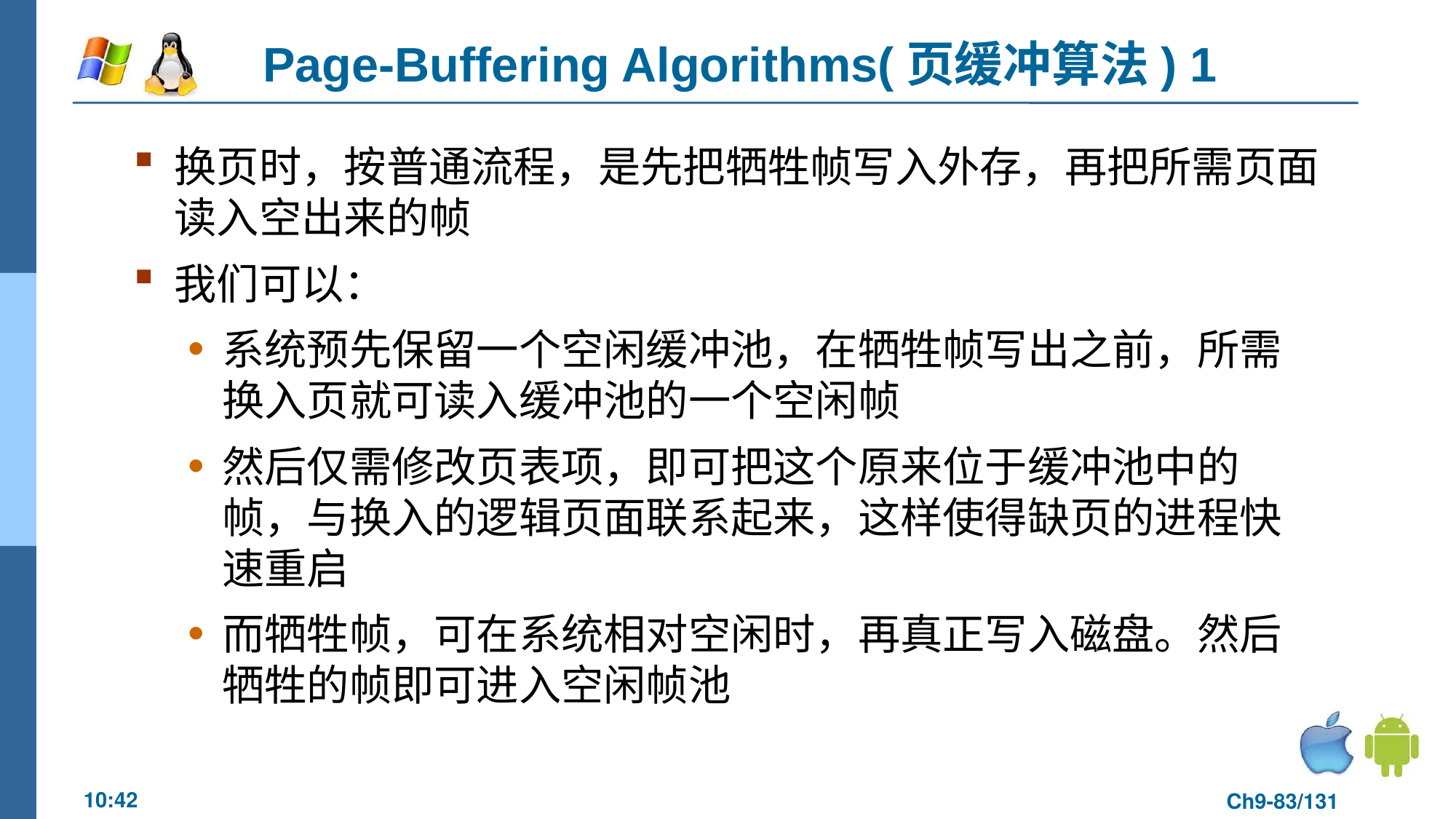

# Page-Buffering Algorithms(页缓冲算法) 1
换页时，按普通流程，是先把牺牲帧写入外存，再把所需页面读入空出来的帧
我们可以：
系统预先保留一个空闲缓冲池，在牺牲帧写出之前，所需换入页就可读入缓冲池的一个空闲帧
然后仅需修改页表项，即可把这个原来位于缓冲池中的帧，与换入的逻辑页面联系起来，这样使得缺页的进程快速重启
而牺牲帧，可在系统相对空闲时，再真正写入磁盘。然后牺牲的帧即可进入空闲帧池